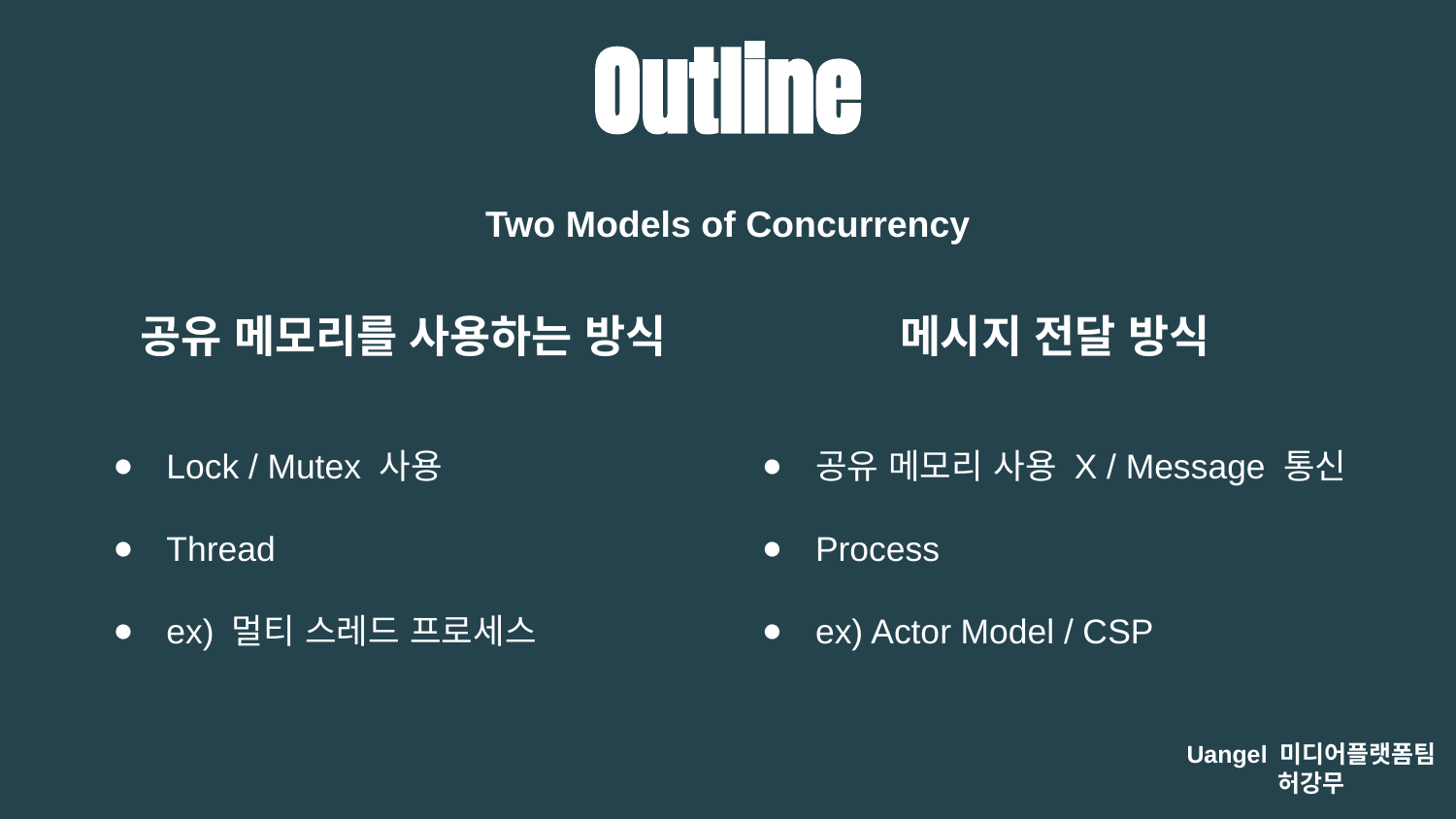

Outline
Two Models of Concurrency

공유 메모리를 사용하는 방식

Lock / Mutex 사용

Thread

ex) 멀티 스레드 프로세스

메시지 전달 방식

공유 메모리 사용 X / Message 통신

Process

ex) Actor Model / CSP
Uangel 미디어플랫폼팀
허강무